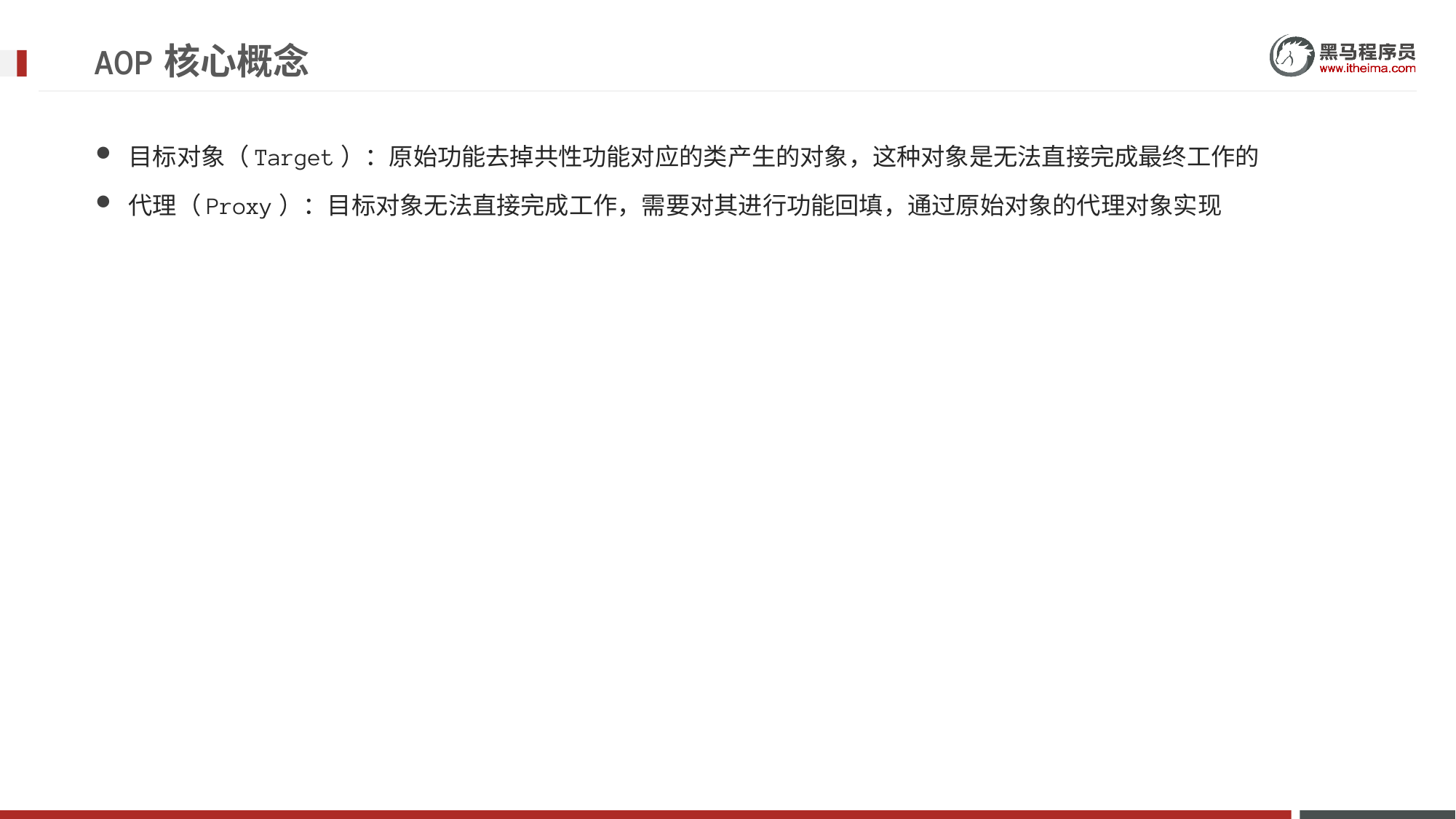

# AOP核心概念
目标对象（Target）：原始功能去掉共性功能对应的类产生的对象，这种对象是无法直接完成最终工作的
代理（Proxy）：目标对象无法直接完成工作，需要对其进行功能回填，通过原始对象的代理对象实现